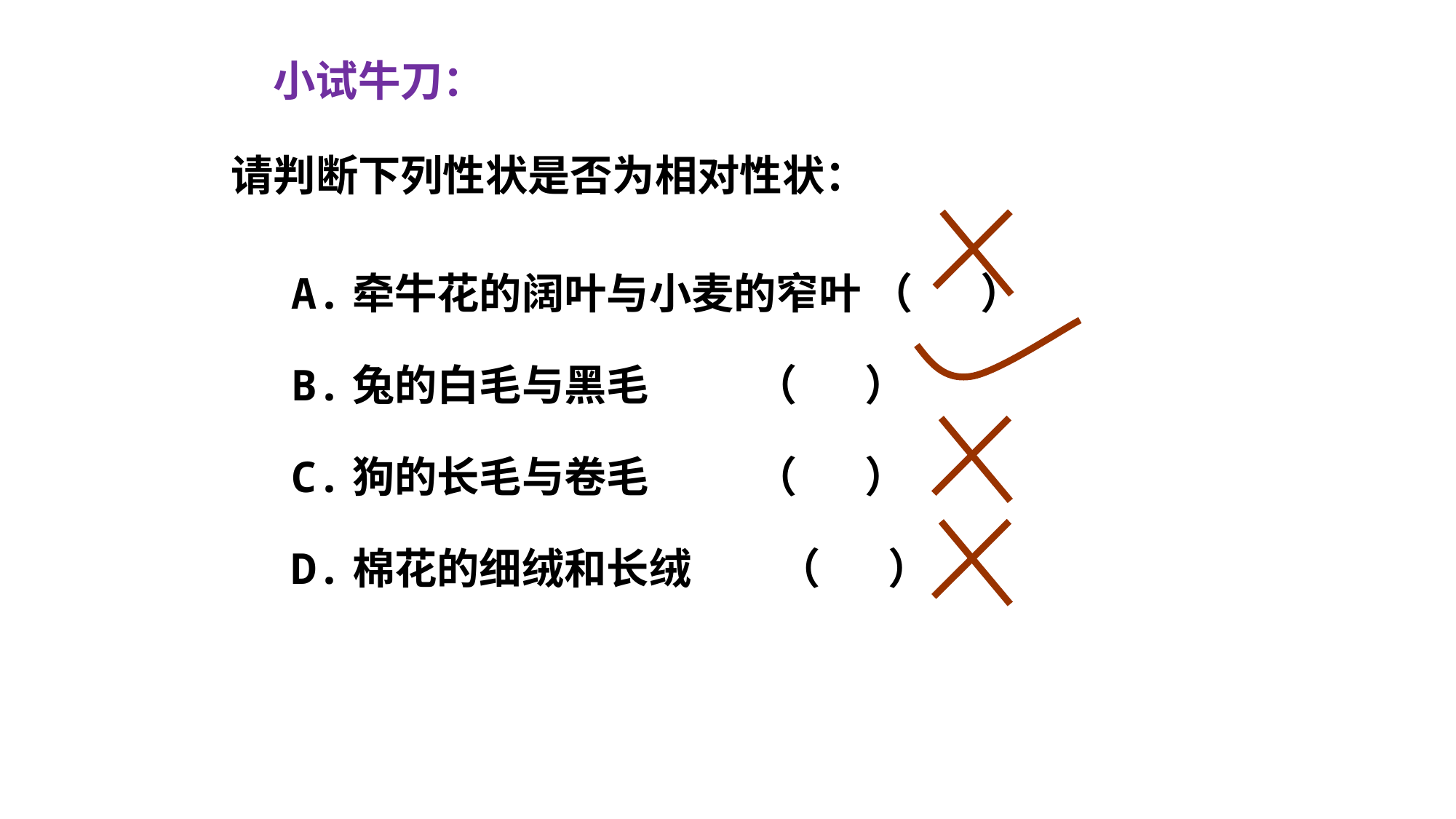

小试牛刀：
请判断下列性状是否为相对性状：

A.牵牛花的阔叶与小麦的窄叶 （       ）
B.兔的白毛与黑毛           （       ）
C.狗的长毛与卷毛           （       ）
D.棉花的细绒和长绒         （       ）